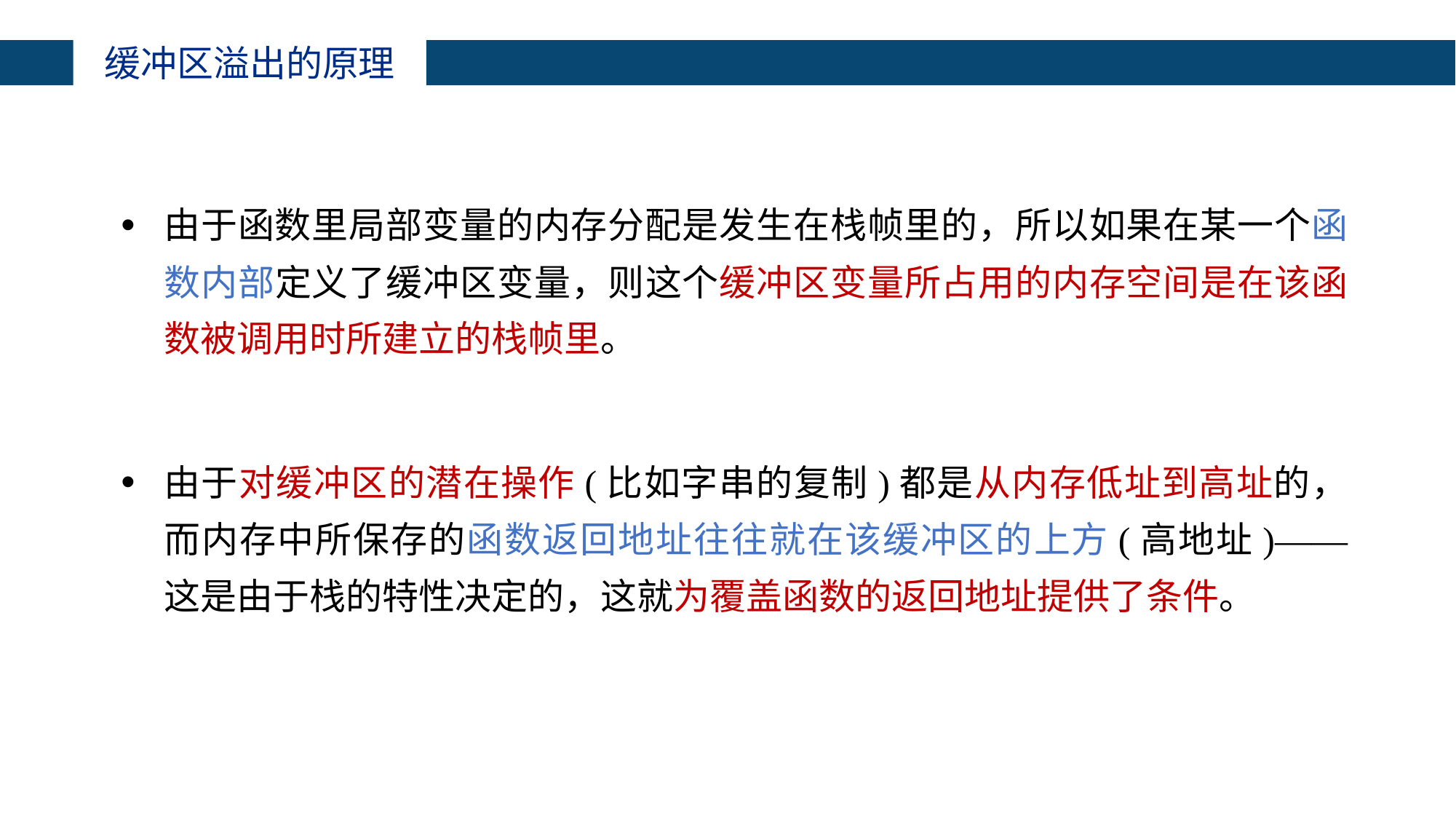

缓冲区溢出的原理

由于函数里局部变量的内存分配是发生在栈帧里的，所以如果在某一个函数内部定义了缓冲区变量，则这个缓冲区变量所占用的内存空间是在该函数被调用时所建立的栈帧里。

由于对缓冲区的潜在操作(比如字串的复制)都是从内存低址到高址的，而内存中所保存的函数返回地址往往就在该缓冲区的上方(高地址)—— 这是由于栈的特性决定的，这就为覆盖函数的返回地址提供了条件。